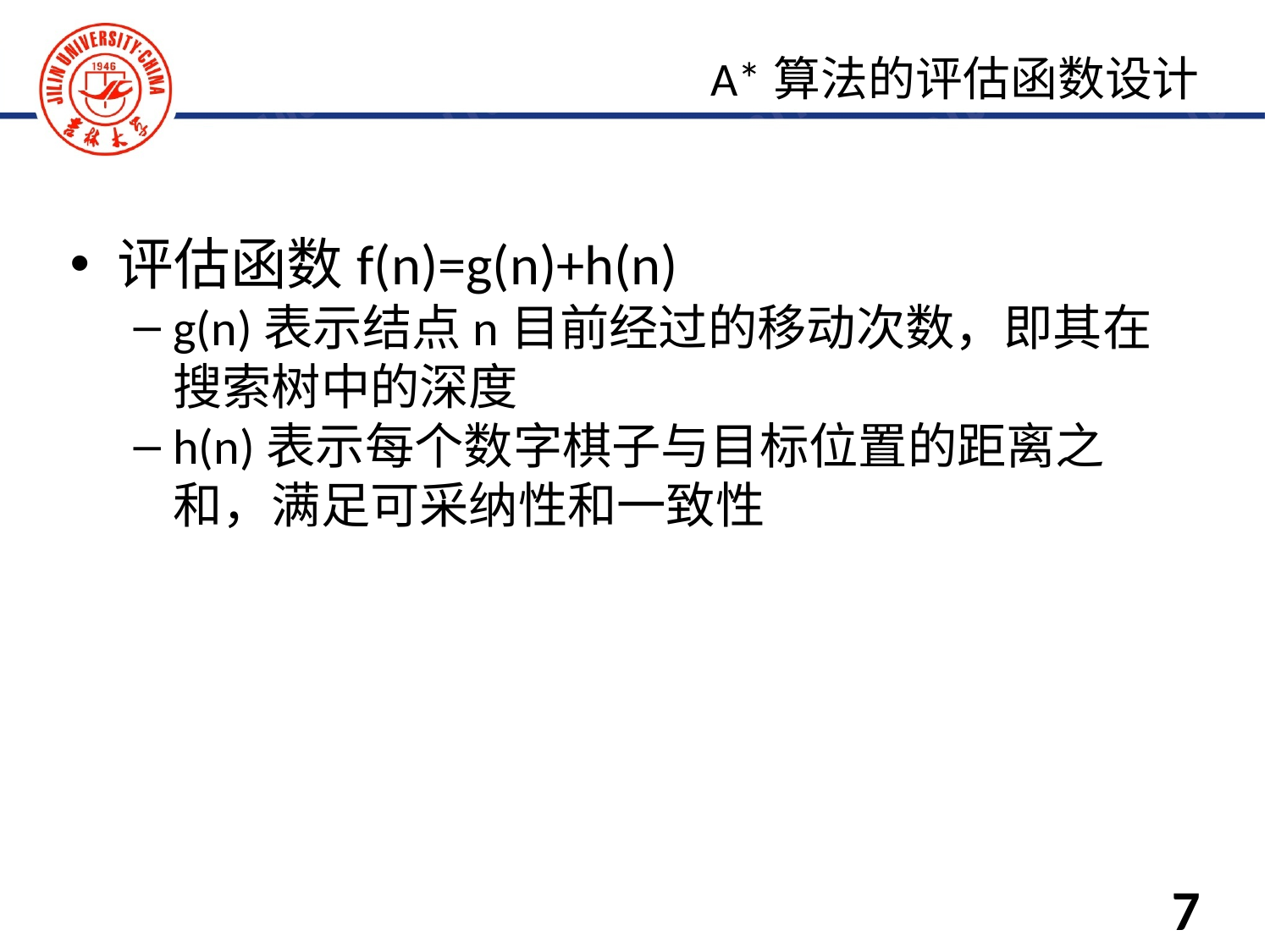

评估函数f(n)=g(n)+h(n)
g(n)表示结点n目前经过的移动次数，即其在搜索树中的深度
h(n)表示每个数字棋子与目标位置的距离之和，满足可采纳性和一致性
A*算法的评估函数设计
7